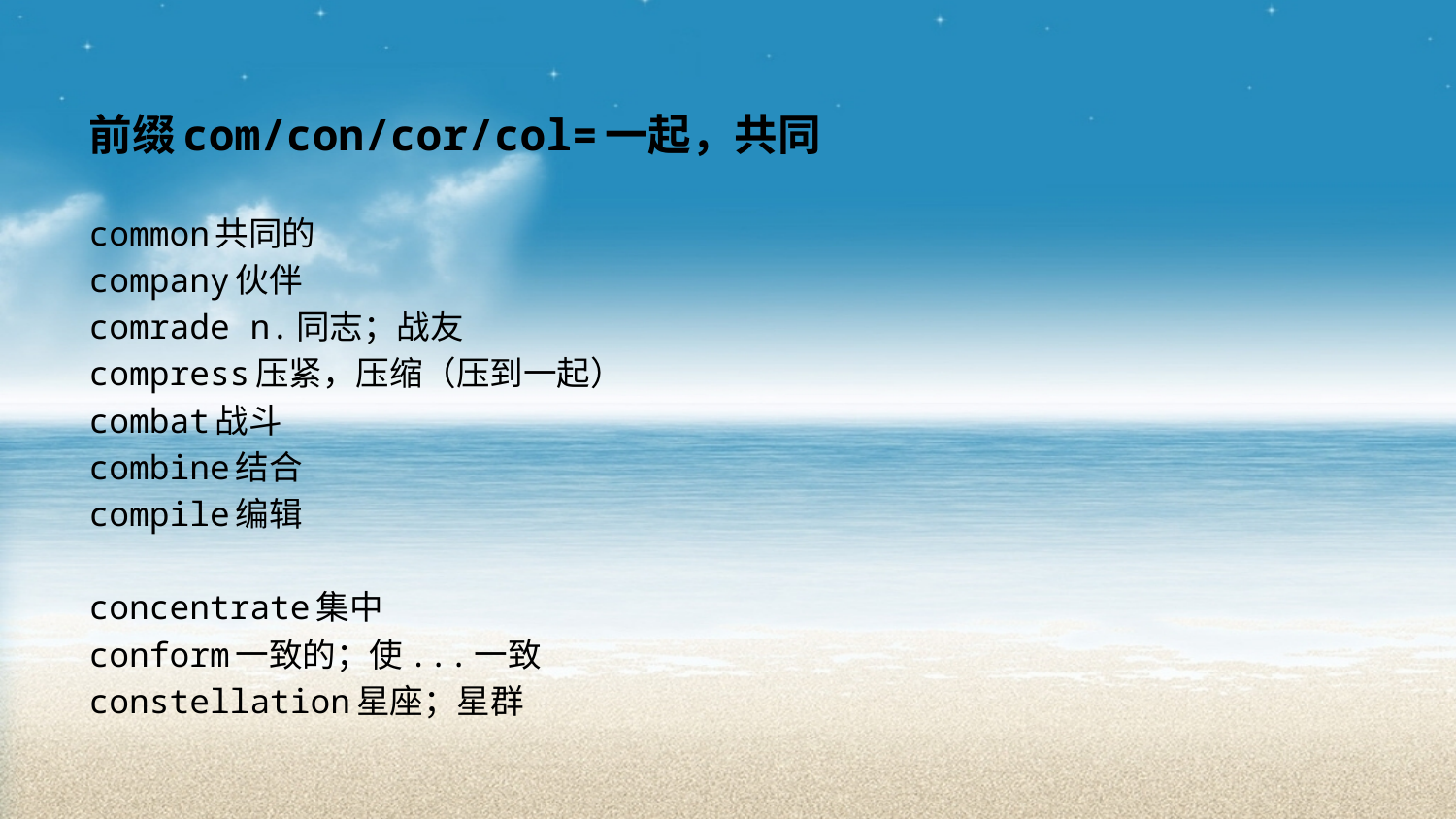

前缀com/con/cor/col=一起，共同

common共同的
company伙伴
comrade n.同志；战友
compress压紧，压缩（压到一起）
combat战斗
combine结合
compile编辑

concentrate集中
conform一致的；使...一致
constellation星座；星群